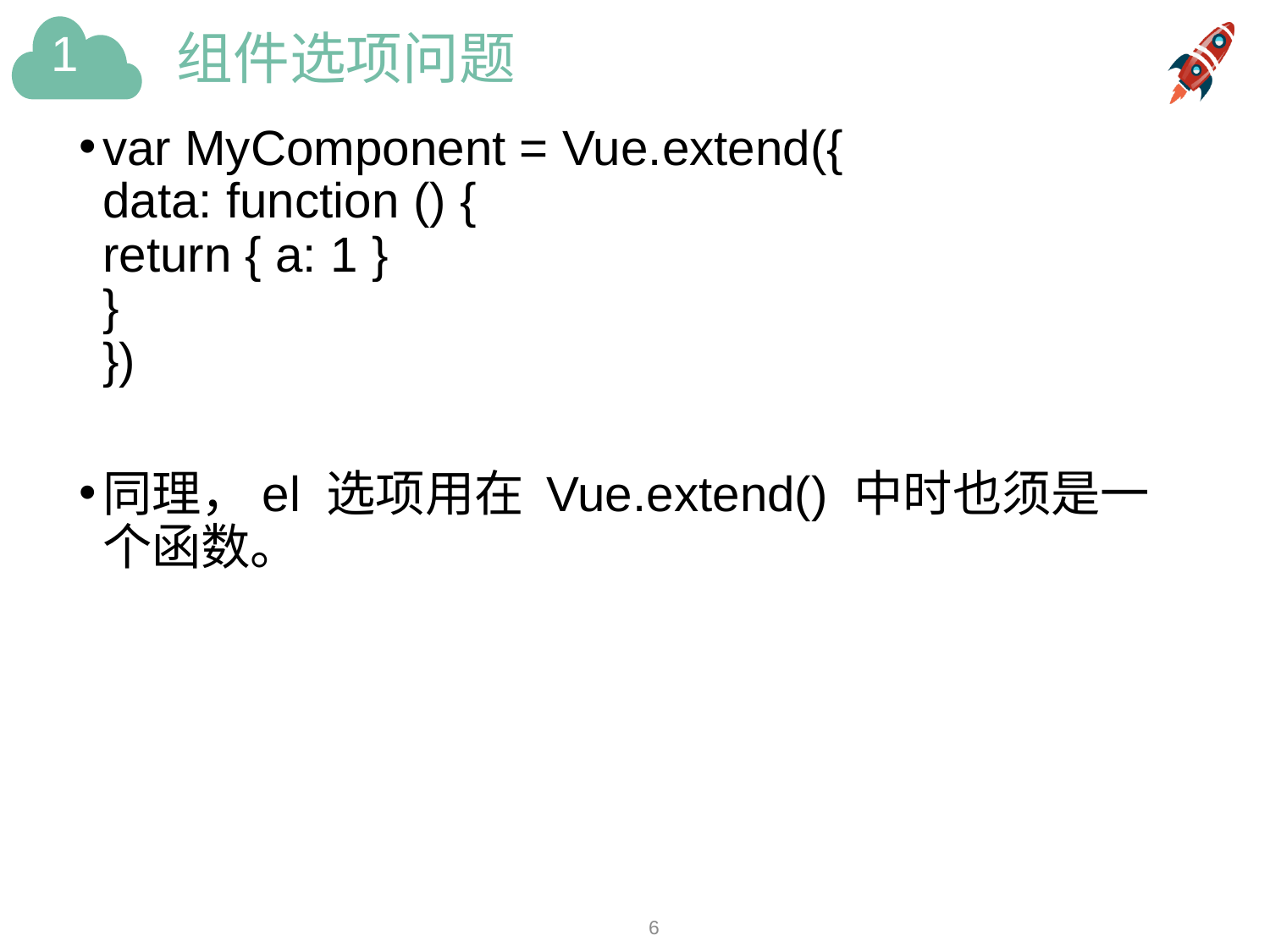

# 组件选项问题
var MyComponent = Vue.extend({
data: function () {
return { a: 1 }
}
})

同理，el 选项用在 Vue.extend() 中时也须是一个函数。
6